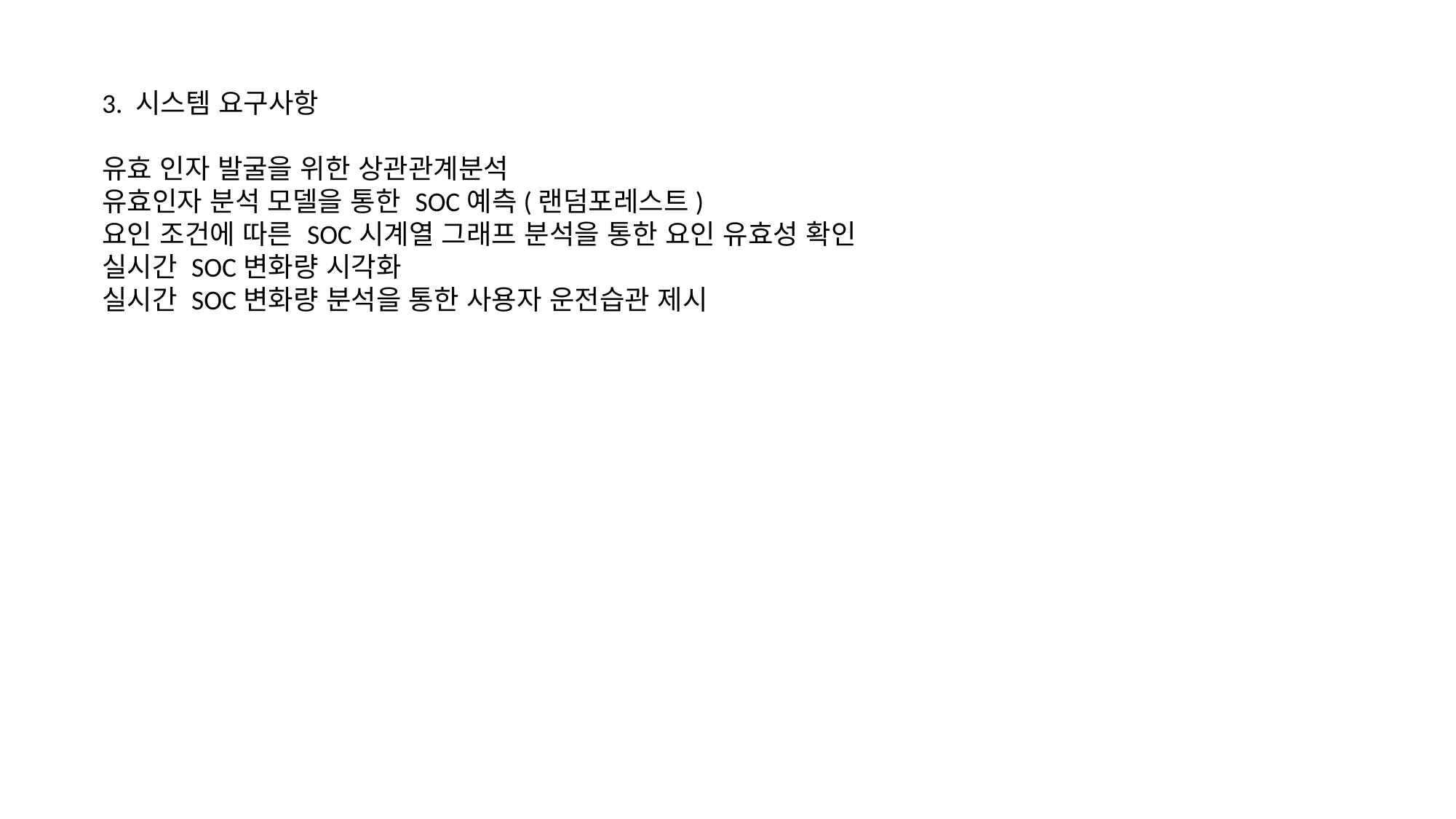

3. 시스템 요구사항

유효 인자 발굴을 위한 상관관계분석
유효인자 분석 모델을 통한 SOC예측(랜덤포레스트)
요인 조건에 따른 SOC시계열 그래프 분석을 통한 요인 유효성 확인
실시간 SOC변화량 시각화
실시간 SOC변화량 분석을 통한 사용자 운전습관 제시